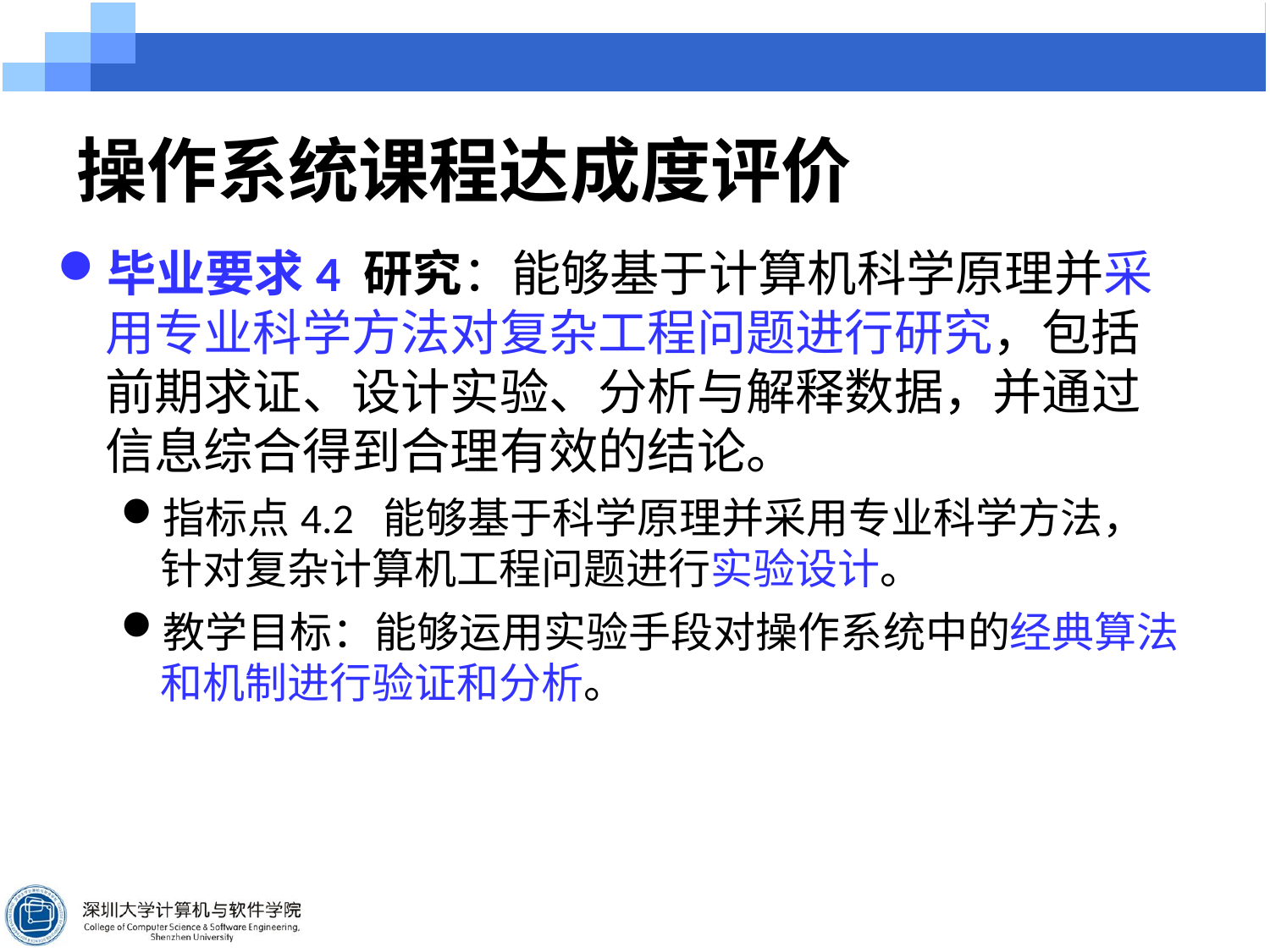

操作系统课程达成度评价
毕业要求4 研究：能够基于计算机科学原理并采用专业科学方法对复杂工程问题进行研究，包括前期求证、设计实验、分析与解释数据，并通过信息综合得到合理有效的结论。
指标点4.2  能够基于科学原理并采用专业科学方法，针对复杂计算机工程问题进行实验设计。
教学目标：能够运用实验手段对操作系统中的经典算法和机制进行验证和分析。